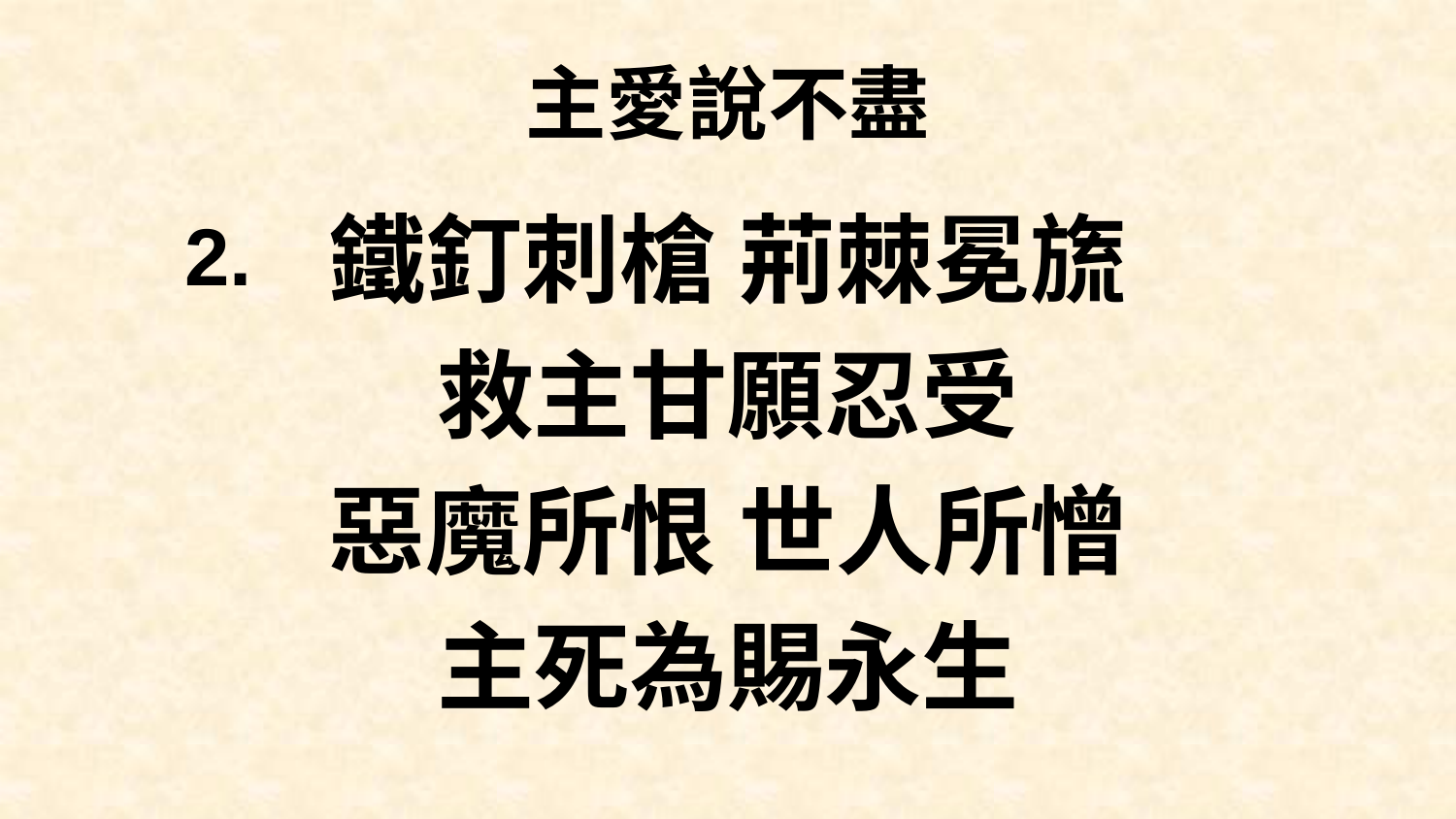

# 主愛說不盡
鐵釘刺槍 荊棘冕旒
救主甘願忍受
惡魔所恨 世人所憎
主死為賜永生
2.